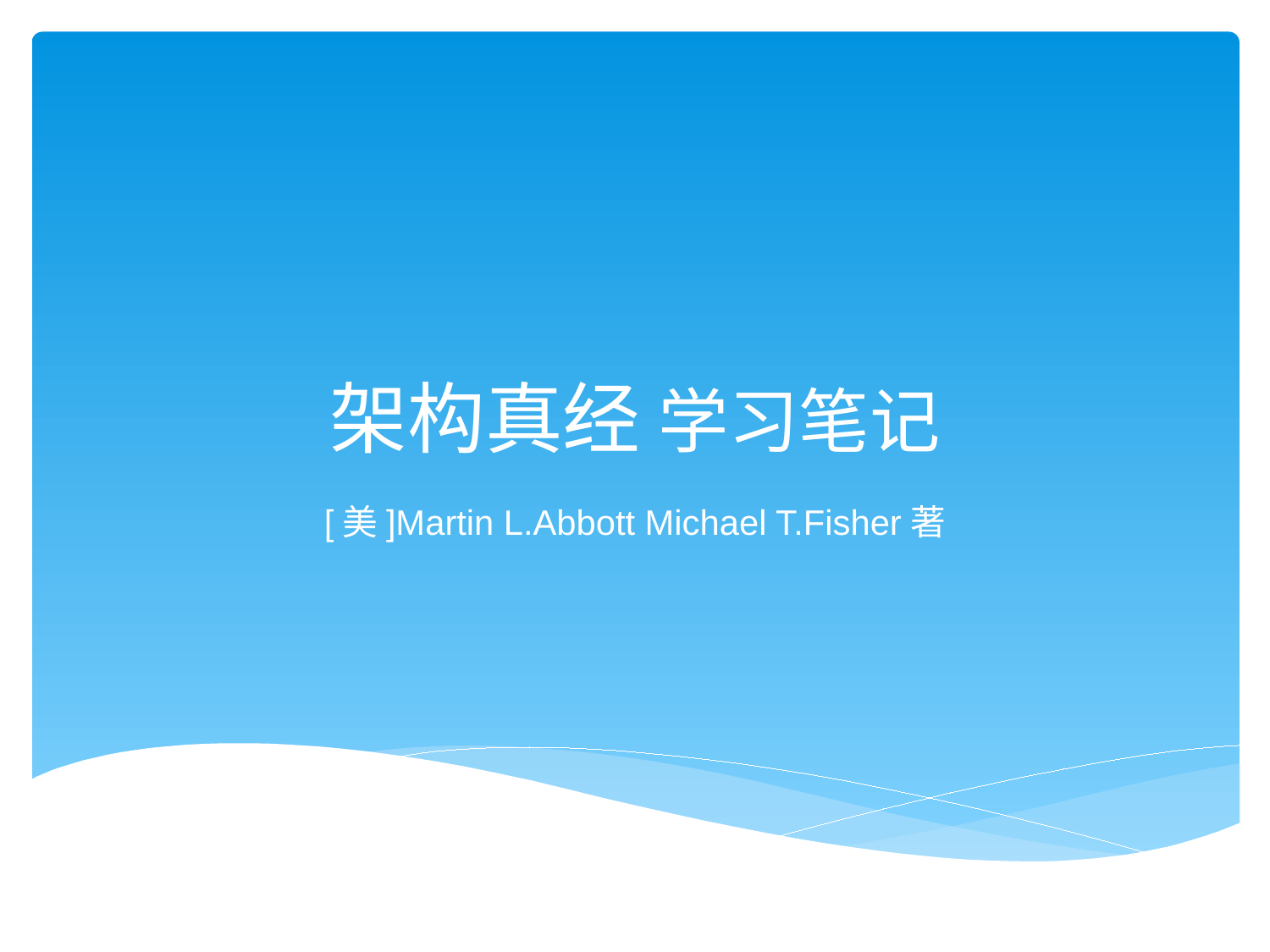

# 架构真经 学习笔记
[美]Martin L.Abbott Michael T.Fisher著